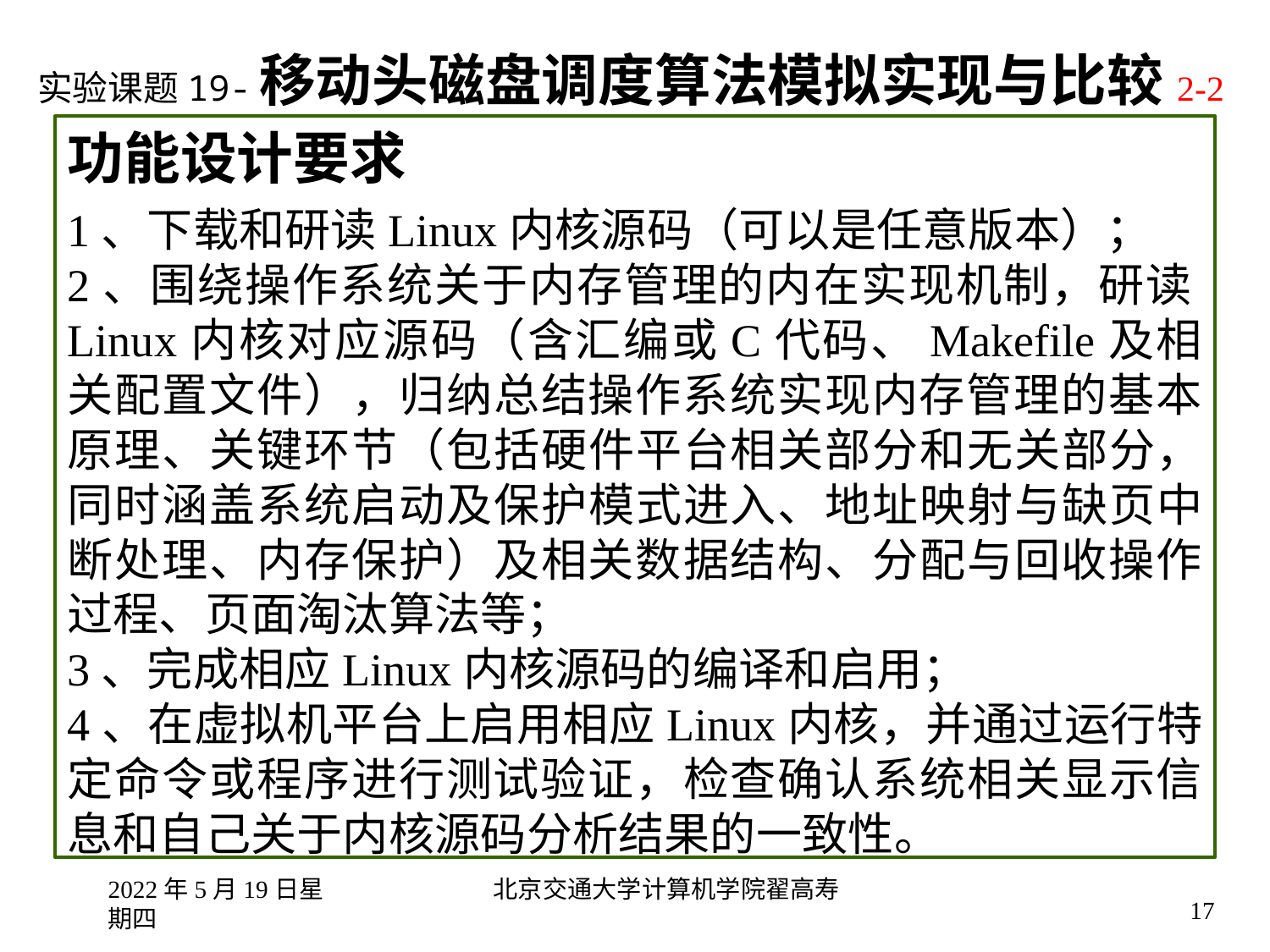

# 实验课题19-移动头磁盘调度算法模拟实现与比较2-2
功能设计要求
1、下载和研读Linux内核源码（可以是任意版本）；
2、围绕操作系统关于内存管理的内在实现机制，研读Linux内核对应源码（含汇编或C代码、Makefile及相关配置文件），归纳总结操作系统实现内存管理的基本原理、关键环节（包括硬件平台相关部分和无关部分，同时涵盖系统启动及保护模式进入、地址映射与缺页中断处理、内存保护）及相关数据结构、分配与回收操作过程、页面淘汰算法等；
3、完成相应Linux内核源码的编译和启用；
4、在虚拟机平台上启用相应Linux内核，并通过运行特定命令或程序进行测试验证，检查确认系统相关显示信息和自己关于内核源码分析结果的一致性。
2022年5月19日星期四
北京交通大学计算机学院翟高寿
17